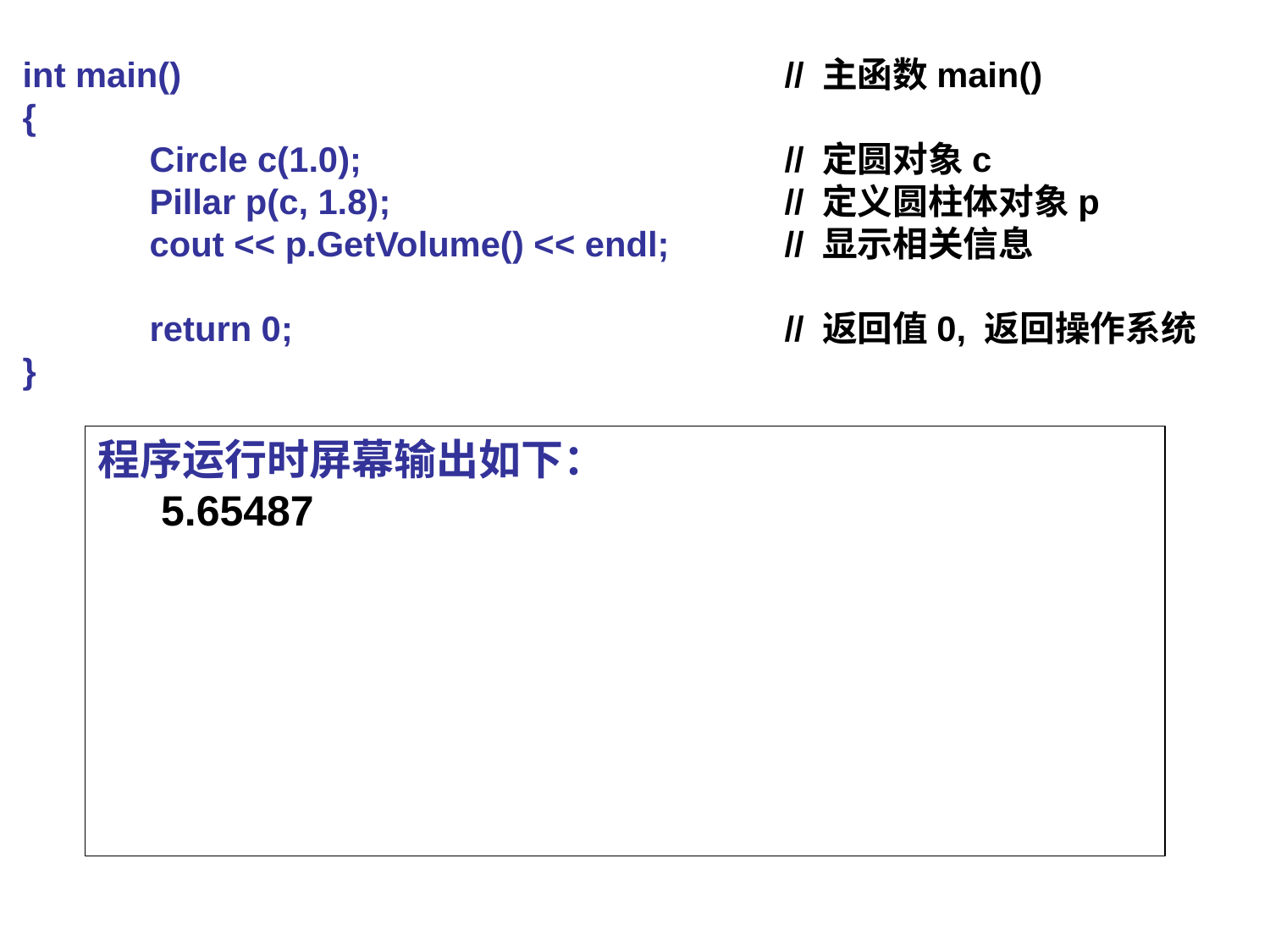

int main()					// 主函数main()
{
	Circle c(1.0);				// 定圆对象c
	Pillar p(c, 1.8);				// 定义圆柱体对象p
	cout << p.GetVolume() << endl;	// 显示相关信息

	return 0;                    			// 返回值0, 返回操作系统
}

程序运行时屏幕输出如下：
5.65487